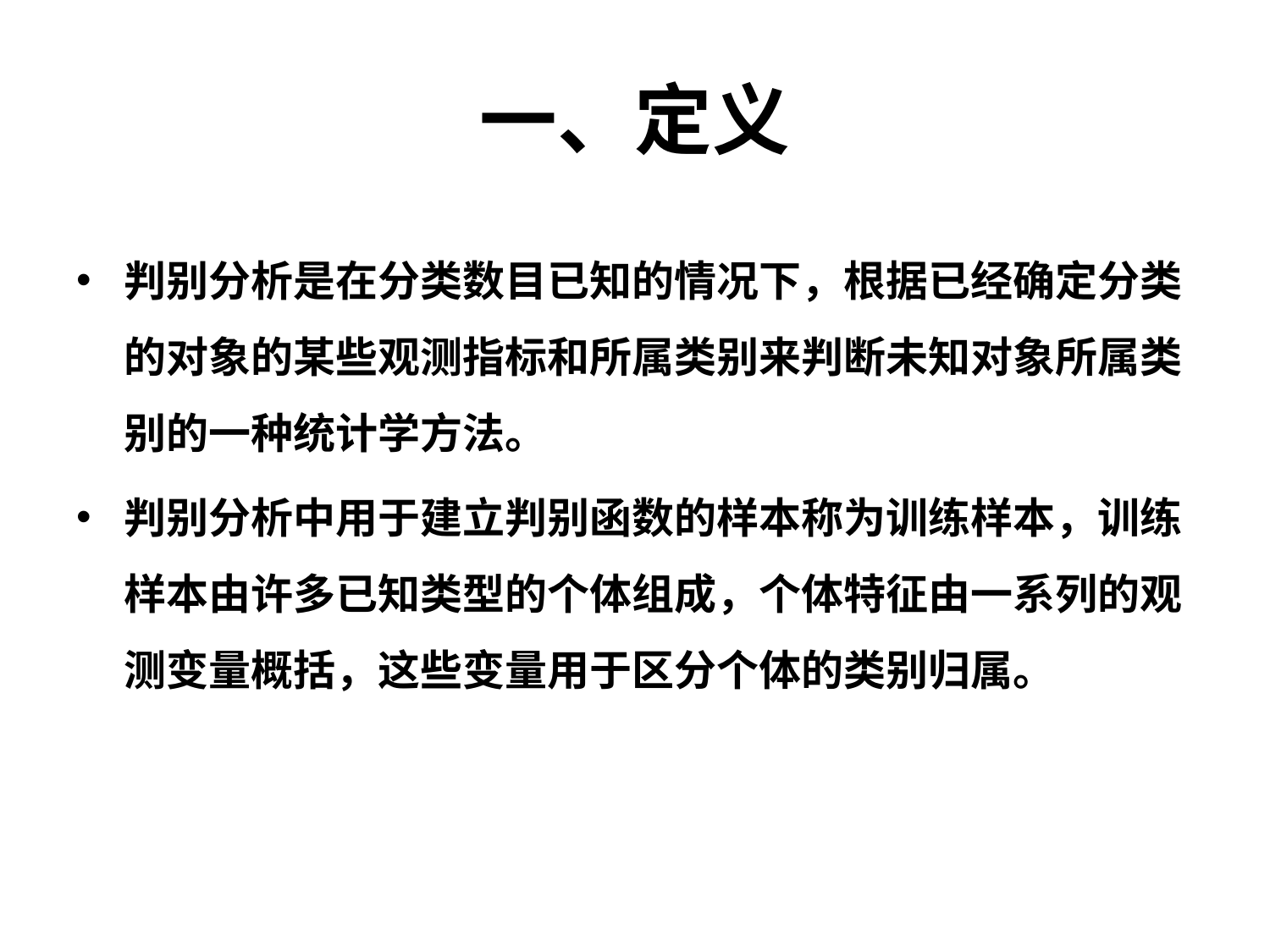

# 一、定义
判别分析是在分类数目已知的情况下，根据已经确定分类的对象的某些观测指标和所属类别来判断未知对象所属类别的一种统计学方法。
判别分析中用于建立判别函数的样本称为训练样本，训练样本由许多已知类型的个体组成，个体特征由一系列的观测变量概括，这些变量用于区分个体的类别归属。